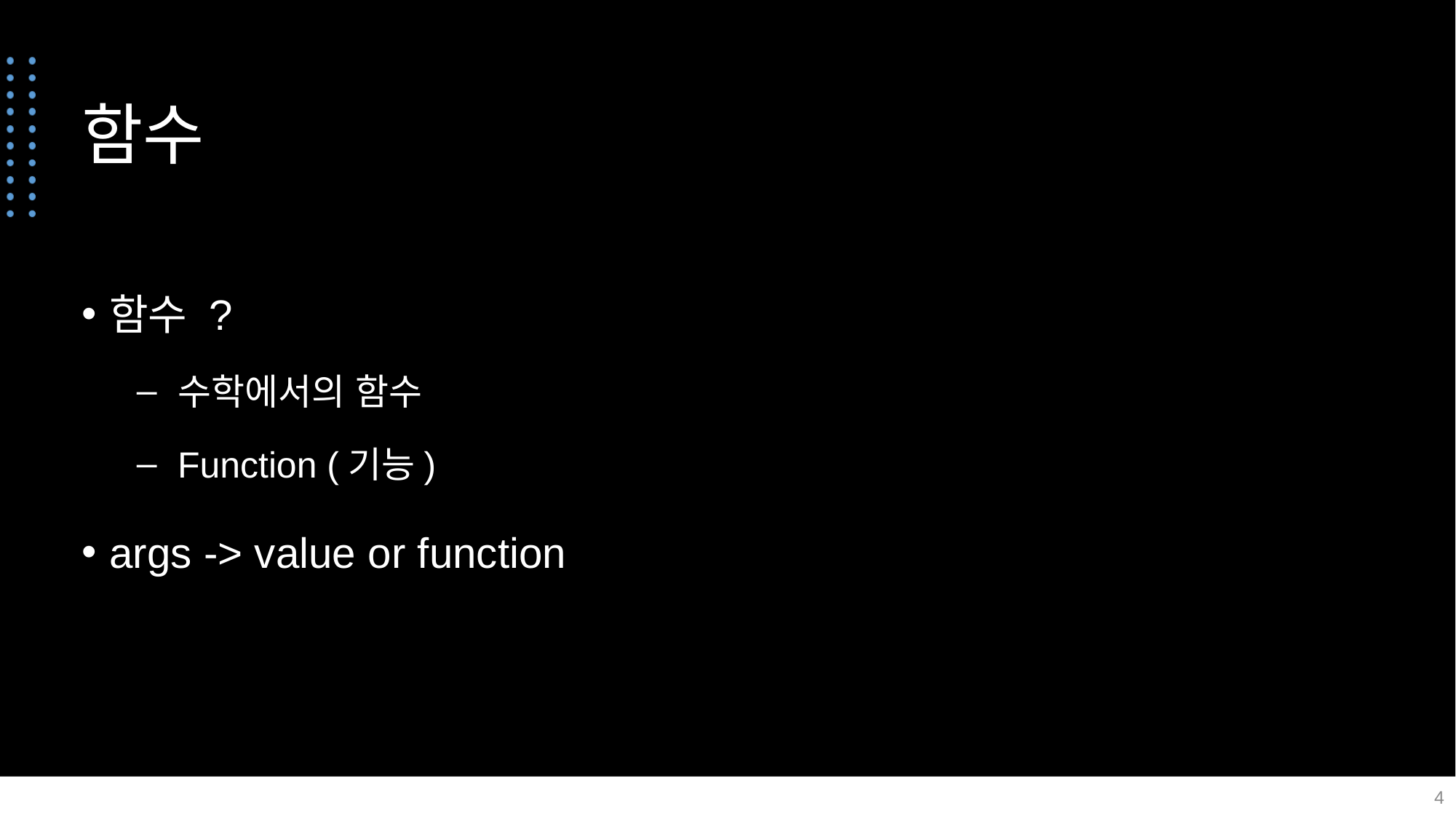

# 함수
함수 ?
수학에서의 함수
Function (기능)
args -> value or function

4